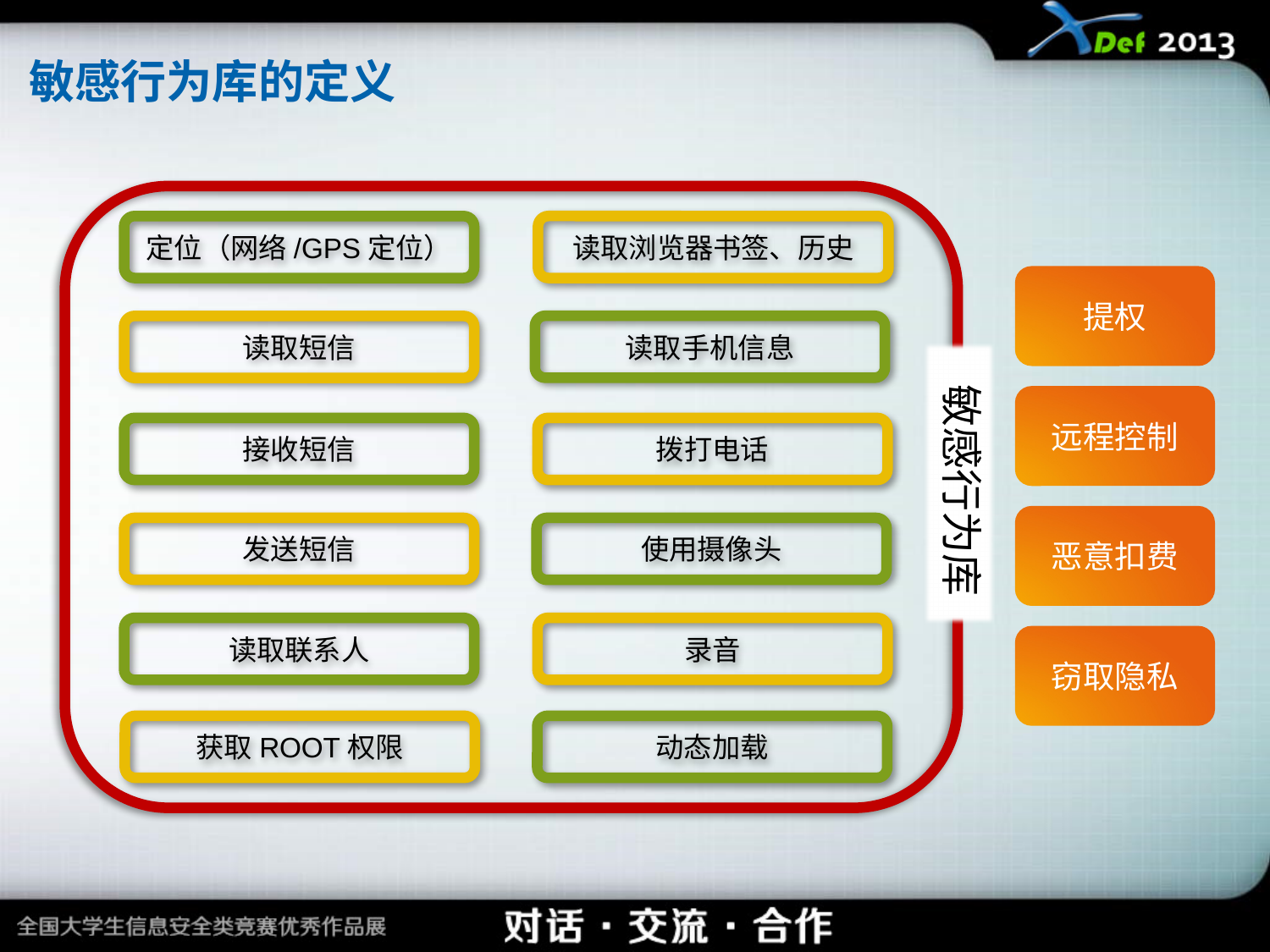

敏感行为库的定义

  敏感行为库
定位（网络/GPS定位）
读取浏览器书签、历史
提权
读取手机信息
读取短信
远程控制
接收短信
拨打电话
恶意扣费
发送短信
使用摄像头
读取联系人
录音
窃取隐私
获取ROOT权限
动态加载